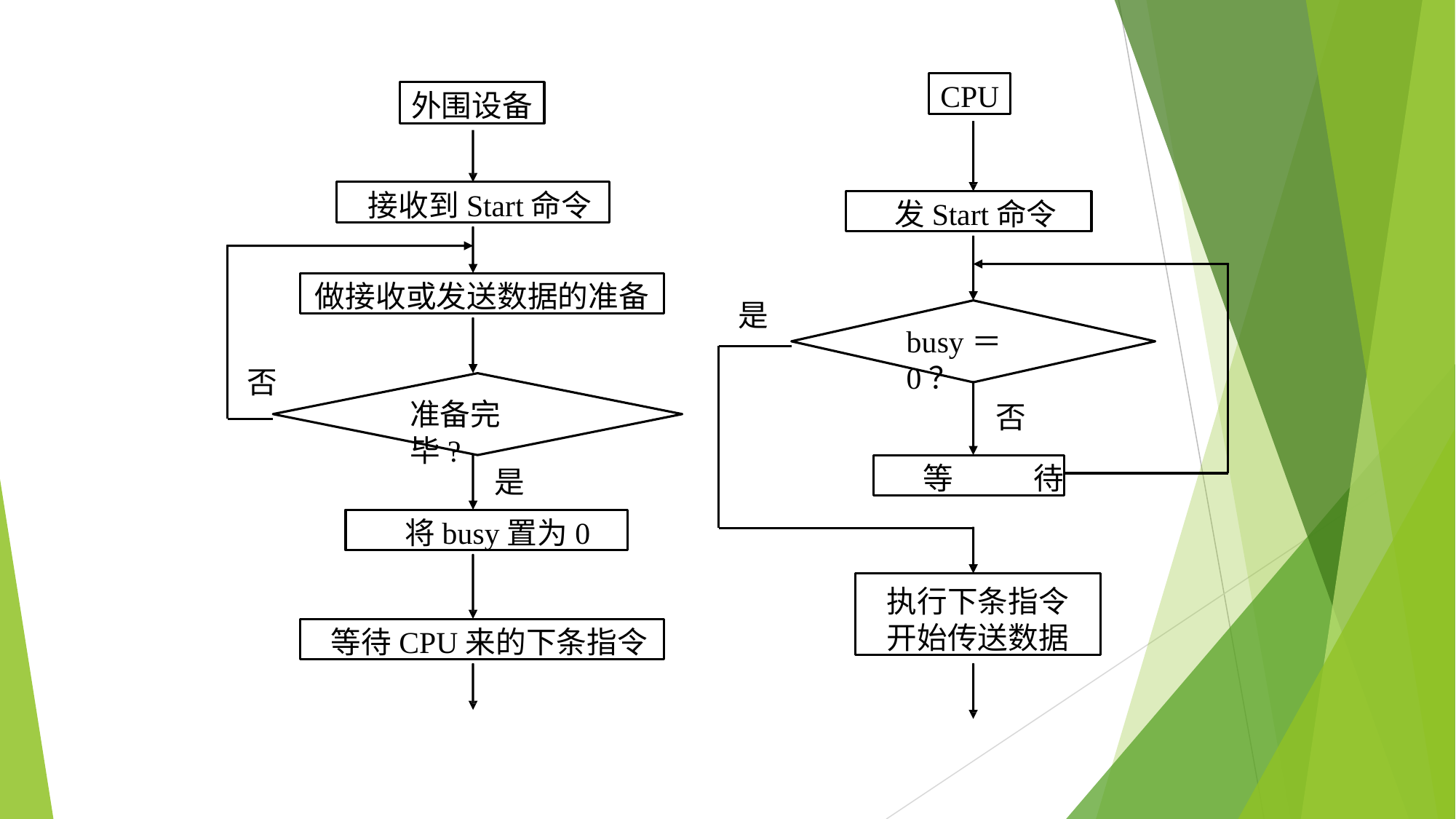

CPU

外围设备
接收到Start命令
发Start命令

做接收或发送数据的准备
是

busy＝0？
否

准备完毕?
否

等	待
是
将busy置为0

执行下条指令
开始传送数据
等待CPU来的下条指令